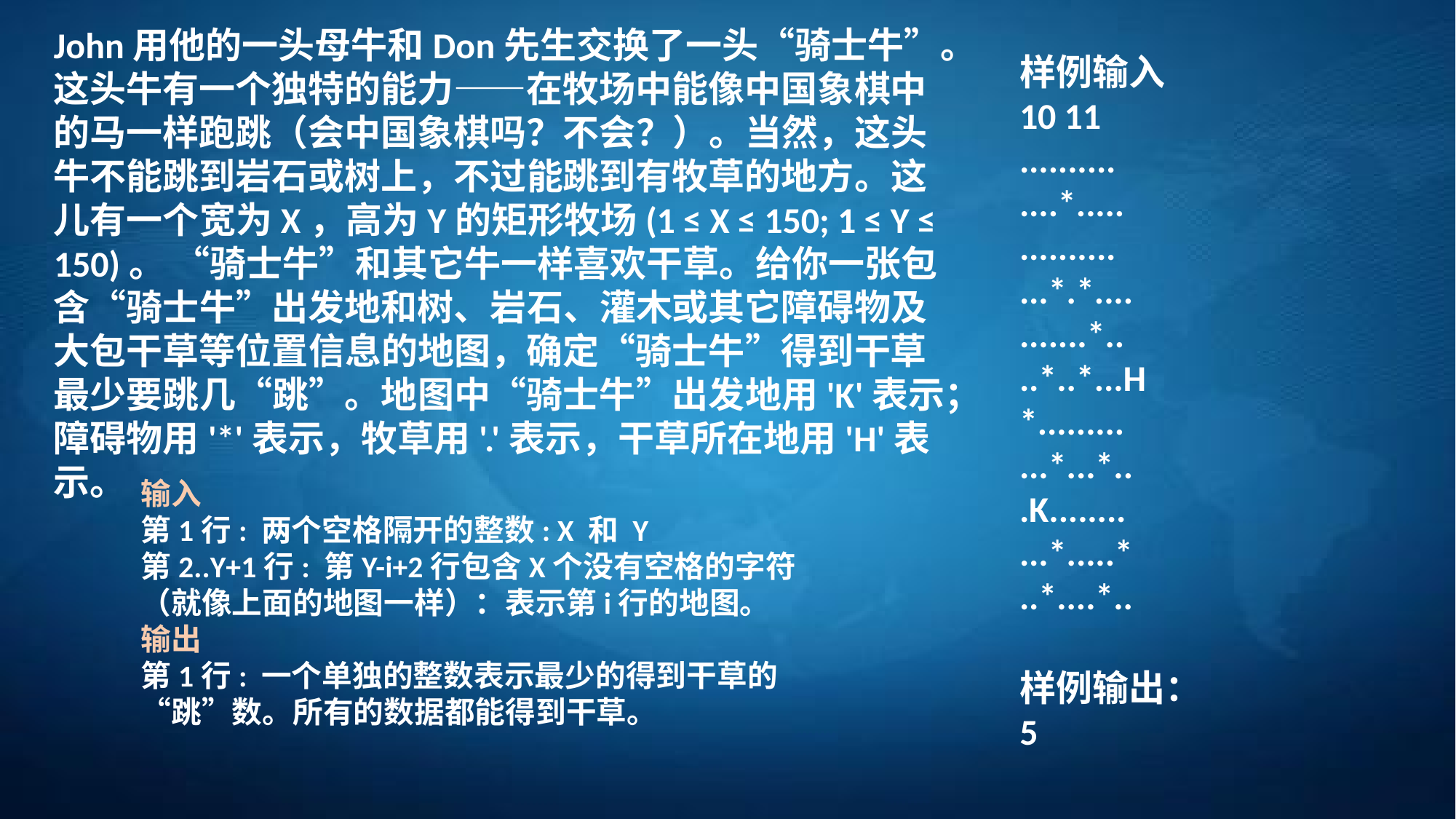

John用他的一头母牛和Don先生交换了一头“骑士牛”。这头牛有一个独特的能力——在牧场中能像中国象棋中的马一样跑跳（会中国象棋吗？不会？）。当然，这头牛不能跳到岩石或树上，不过能跳到有牧草的地方。这儿有一个宽为X，高为Y的矩形牧场(1 ≤ X ≤ 150; 1 ≤ Y ≤ 150)。 “骑士牛”和其它牛一样喜欢干草。给你一张包含“骑士牛”出发地和树、岩石、灌木或其它障碍物及大包干草等位置信息的地图，确定“骑士牛”得到干草最少要跳几“跳”。地图中“骑士牛”出发地用'K'表示；障碍物用'*'表示，牧草用'.'表示，干草所在地用'H'表示。
样例输入
10 11
..........
....*.....
..........
...*.*....
.......*..
..*..*...H
*.........
...*...*..
.K........
...*.....*
..*....*..
输入
第1行: 两个空格隔开的整数: X 和 Y
第2..Y+1行: 第Y-i+2行包含X个没有空格的字符（就像上面的地图一样）：表示第i行的地图。
输出
第1行: 一个单独的整数表示最少的得到干草的“跳”数。所有的数据都能得到干草。
样例输出：
5